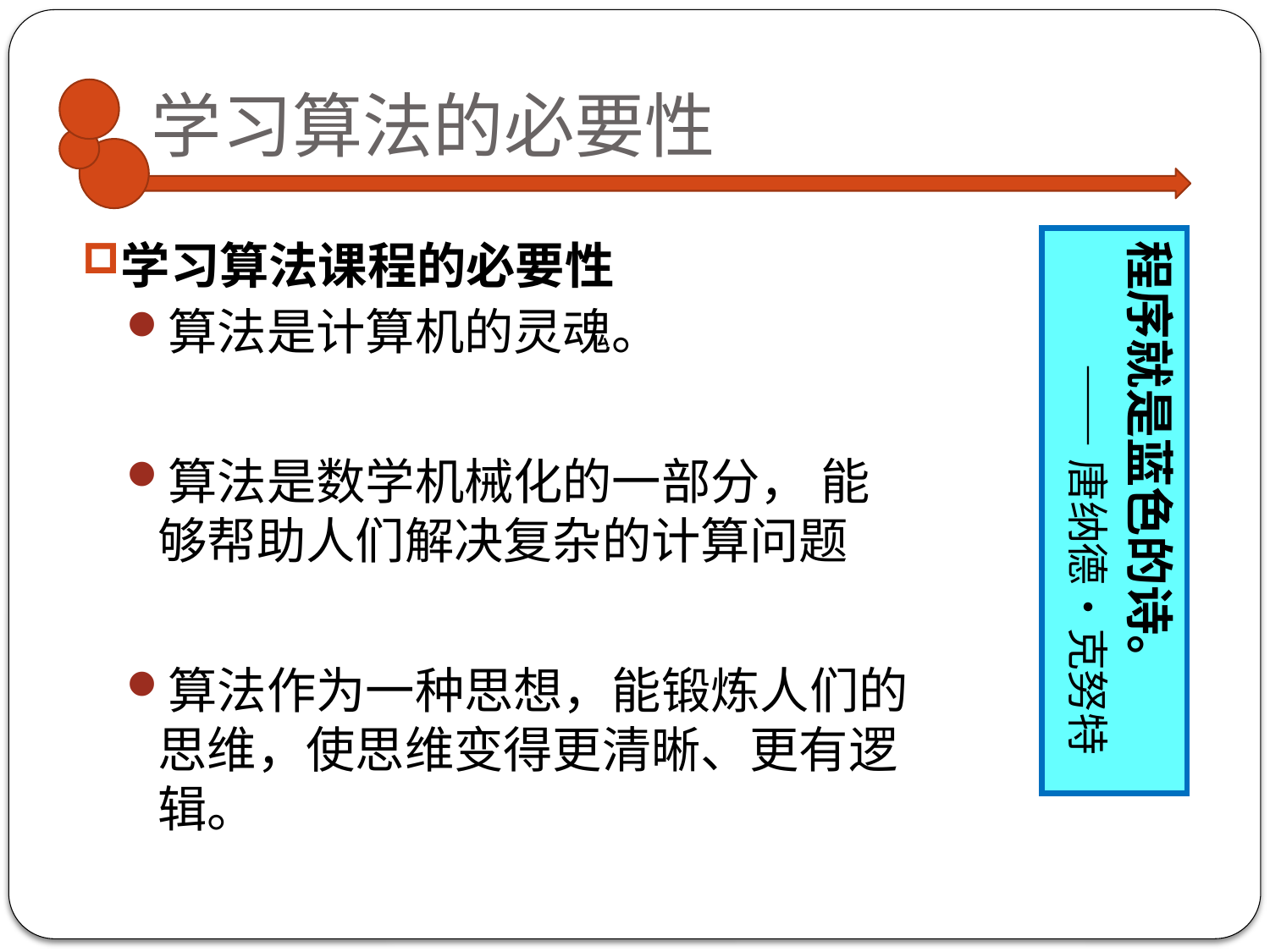

# 学习算法的必要性
学习算法课程的必要性
算法是计算机的灵魂。

算法是数学机械化的一部分， 能够帮助人们解决复杂的计算问题

算法作为一种思想，能锻炼人们的思维，使思维变得更清晰、更有逻辑。

程序就是蓝色的诗。
           ——唐纳德•克努特